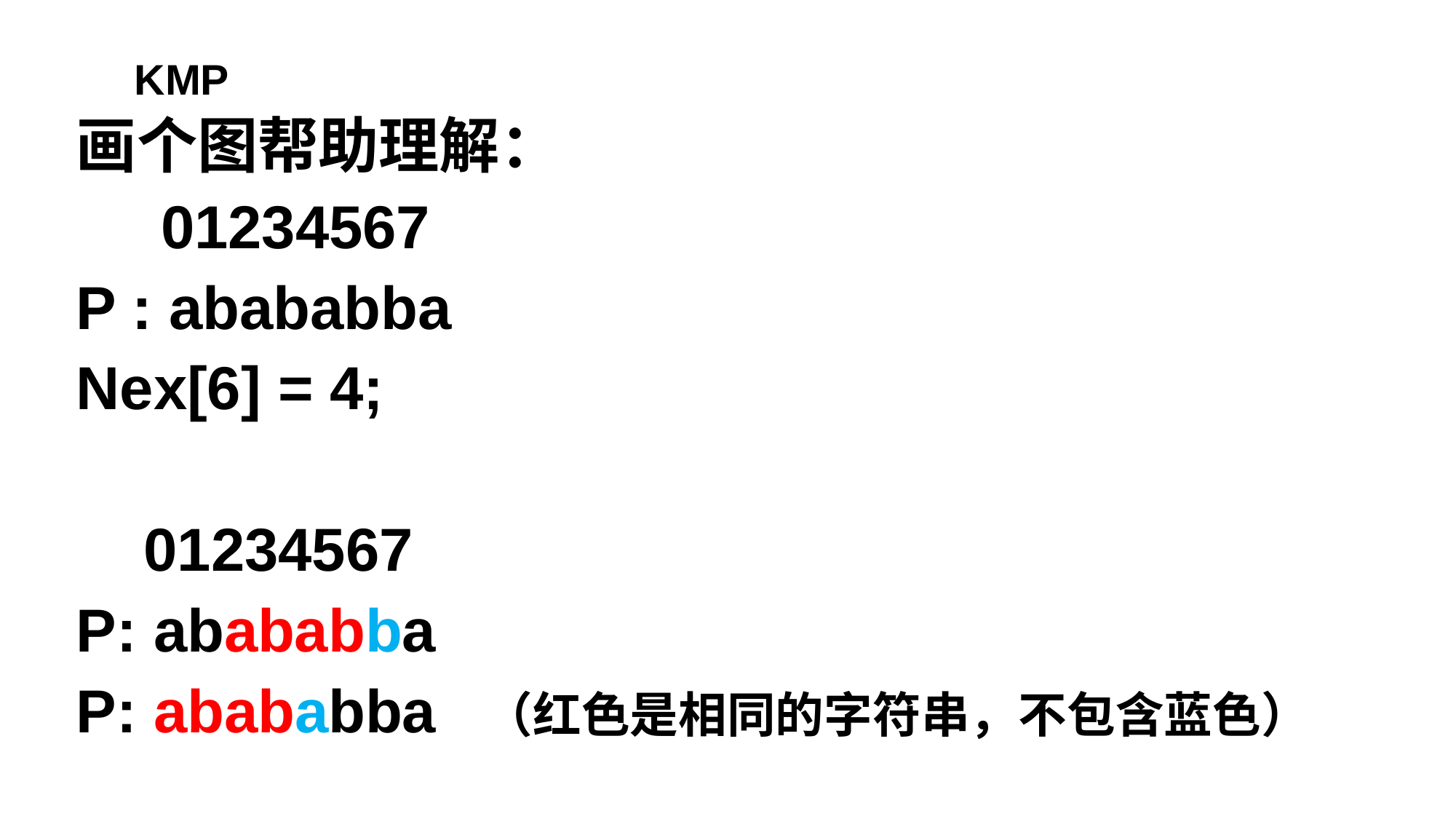

# KMP
画个图帮助理解：
     01234567
P : abababba
Nex[6] = 4;

    01234567
P: abababba
P: abababba  （红色是相同的字符串，不包含蓝色）